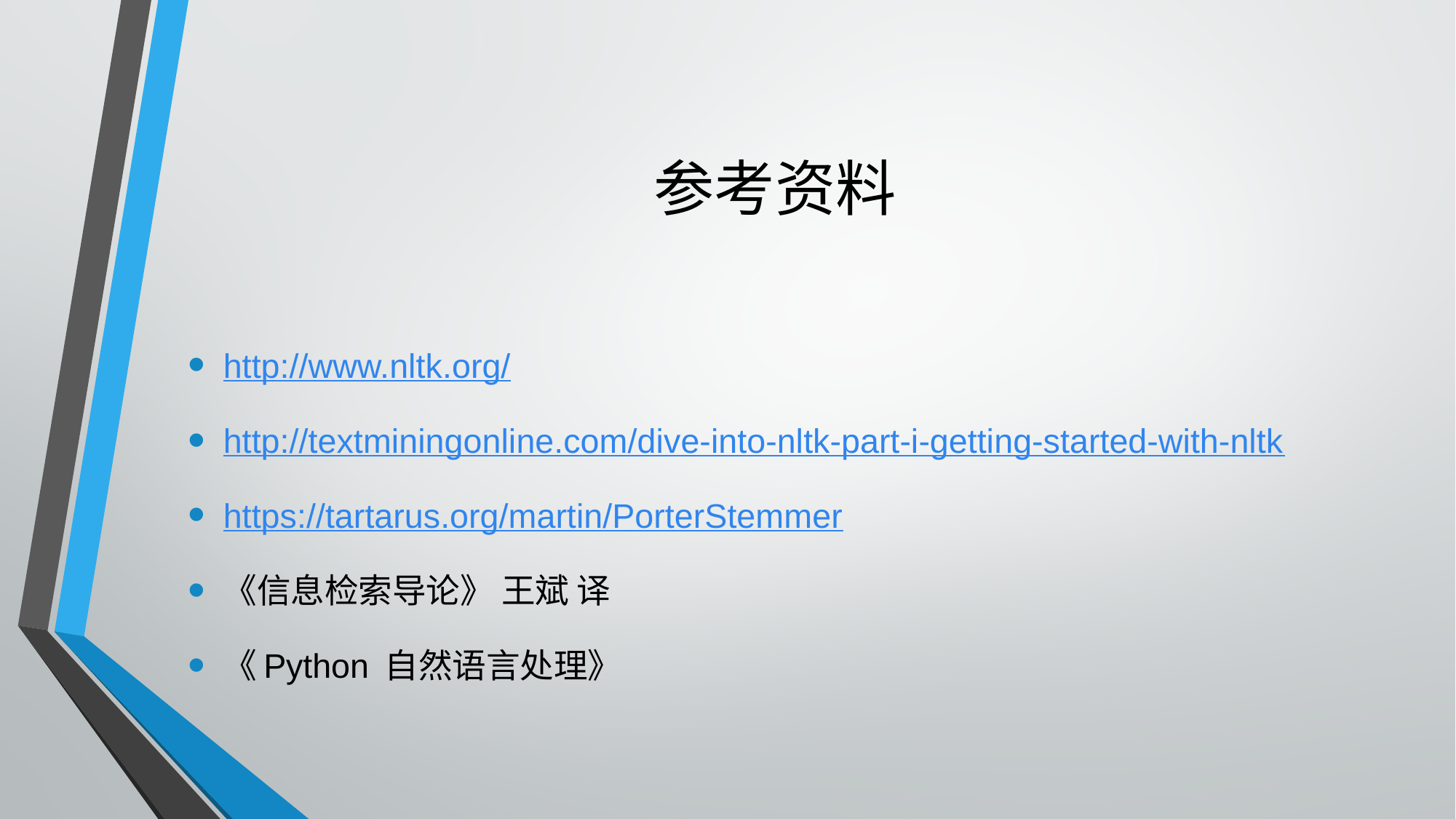

# 参考资料
http://www.nltk.org/
http://textminingonline.com/dive-into-nltk-part-i-getting-started-with-nltk
https://tartarus.org/martin/PorterStemmer
《信息检索导论》 王斌 译
《Python 自然语言处理》